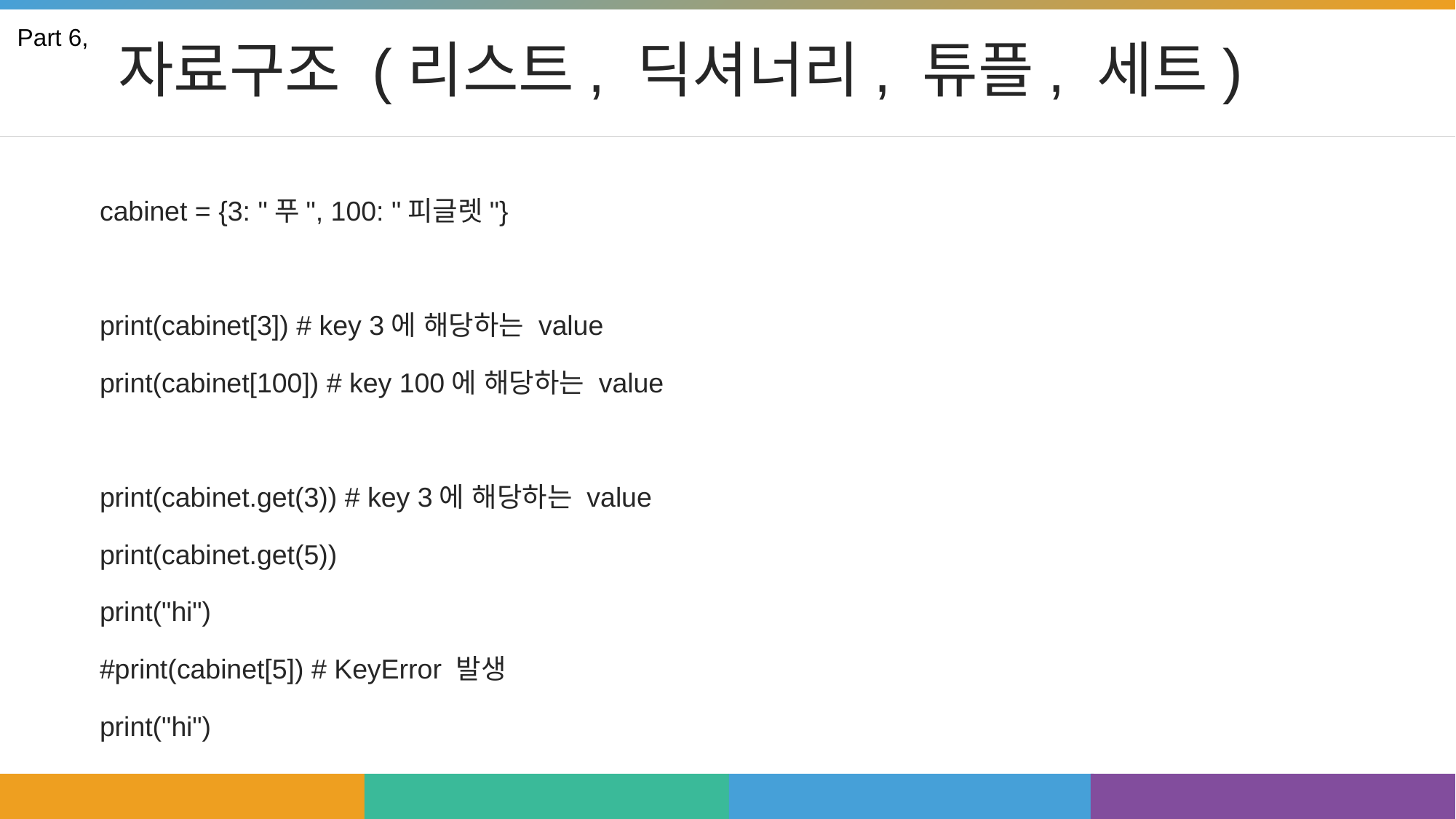

# 자료구조 (리스트, 딕셔너리, 튜플, 세트)
Part 6,
cabinet = {3: "푸", 100: "피글렛"}

print(cabinet[3]) # key 3에 해당하는 value
print(cabinet[100]) # key 100에 해당하는 value

print(cabinet.get(3)) # key 3에 해당하는 value
print(cabinet.get(5))
print("hi")
#print(cabinet[5]) # KeyError 발생
print("hi")